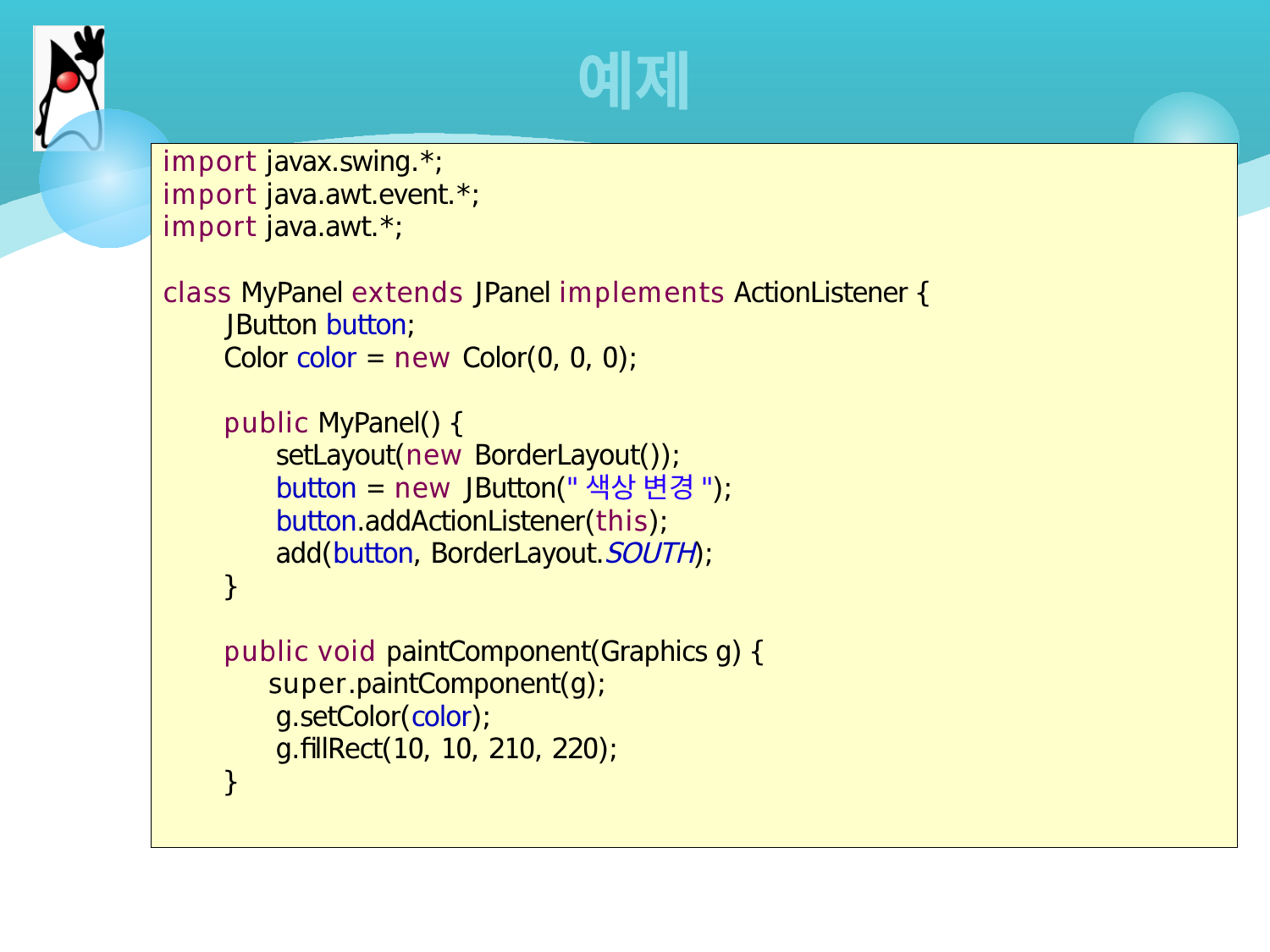

# 예제
import javax.swing.*;
import java.awt.event.*;
import java.awt.*;

class MyPanel extends JPanel implements ActionListener {
       JButton button;
       Color color = new Color(0, 0, 0);

       public MyPanel() {
             setLayout(new BorderLayout());
             button = new JButton("색상 변경");
             button.addActionListener(this);
             add(button, BorderLayout.SOUTH);
       }

       public void paintComponent(Graphics g) {
	       super.paintComponent(g);
             g.setColor(color);
             g.fillRect(10, 10, 210, 220);
       }